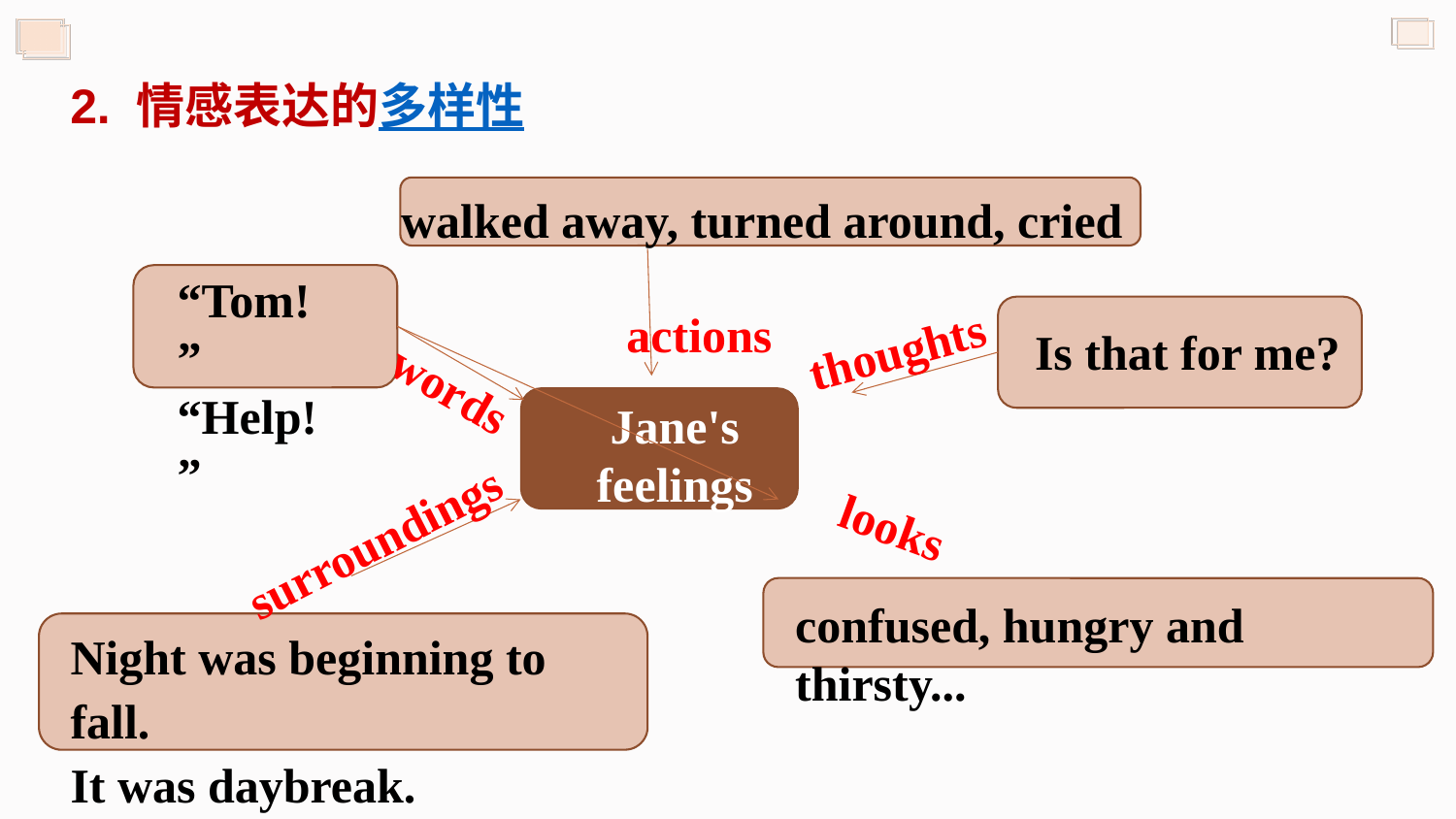

2. 情感表达的多样性

walked away, turned around, cried
“Tom!”
“Help!”

actions

Is that for me?
thoughts
words

 Jane's
feelings
looks
surroundings

confused, hungry and thirsty...

Night was beginning to fall.
It was daybreak.